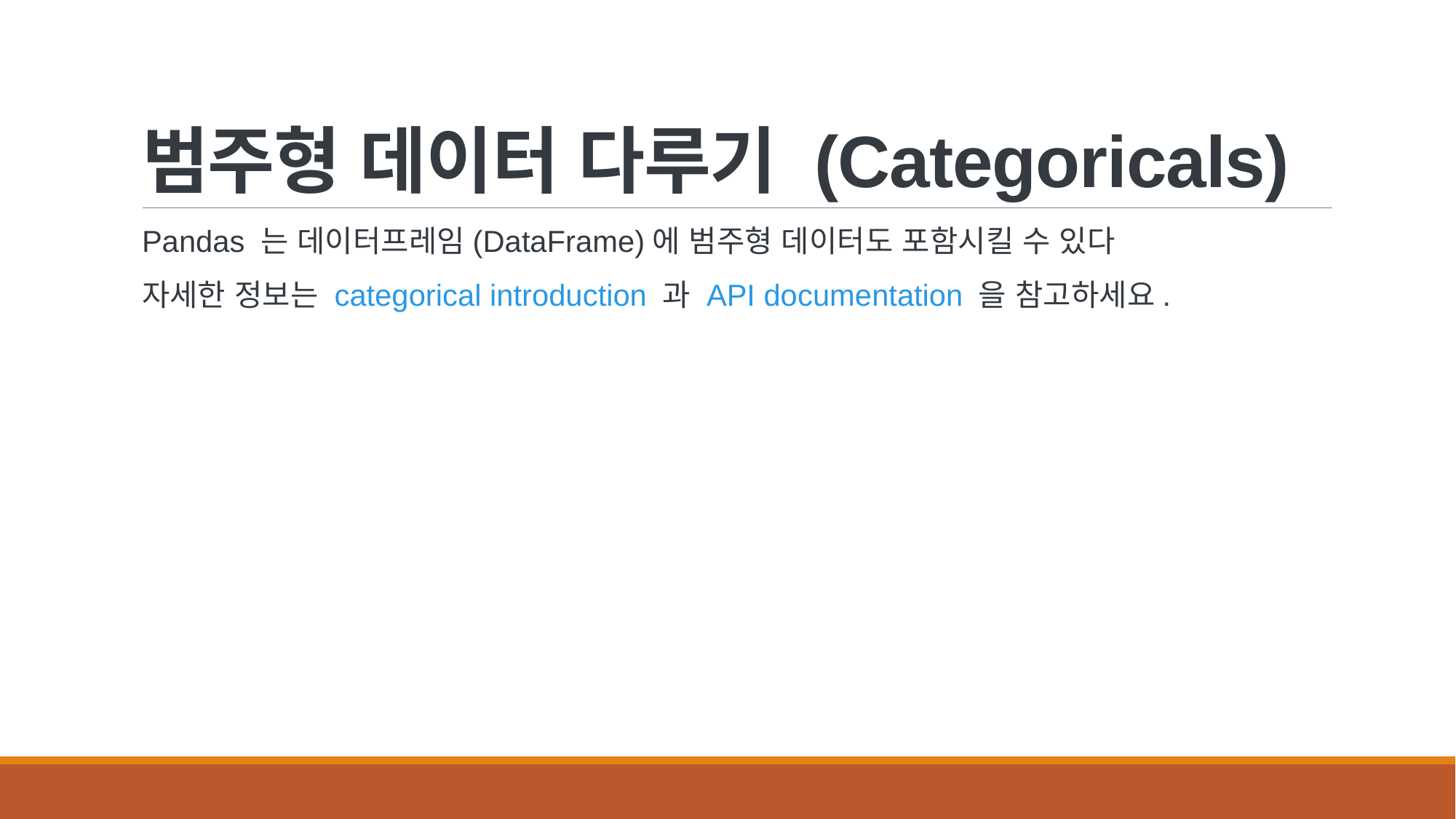

# 범주형 데이터 다루기 (Categoricals)
Pandas 는 데이터프레임(DataFrame)에 범주형 데이터도 포함시킬 수 있다
자세한 정보는 categorical introduction 과 API documentation 을 참고하세요.